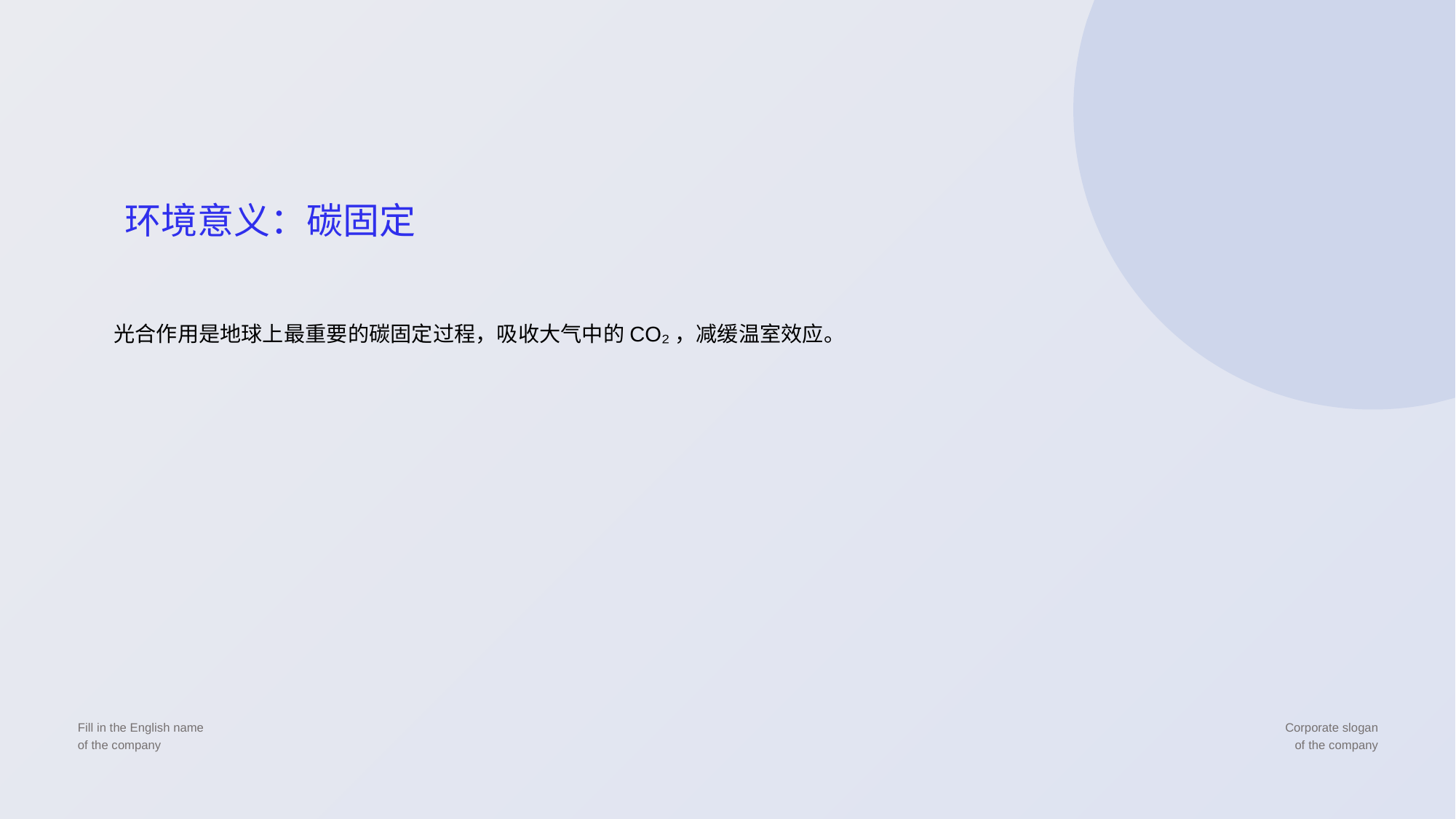

环境意义：碳固定
光合作用是地球上最重要的碳固定过程，吸收大气中的CO₂，减缓温室效应。
Fill in the English name
of the company
Corporate slogan
of the company